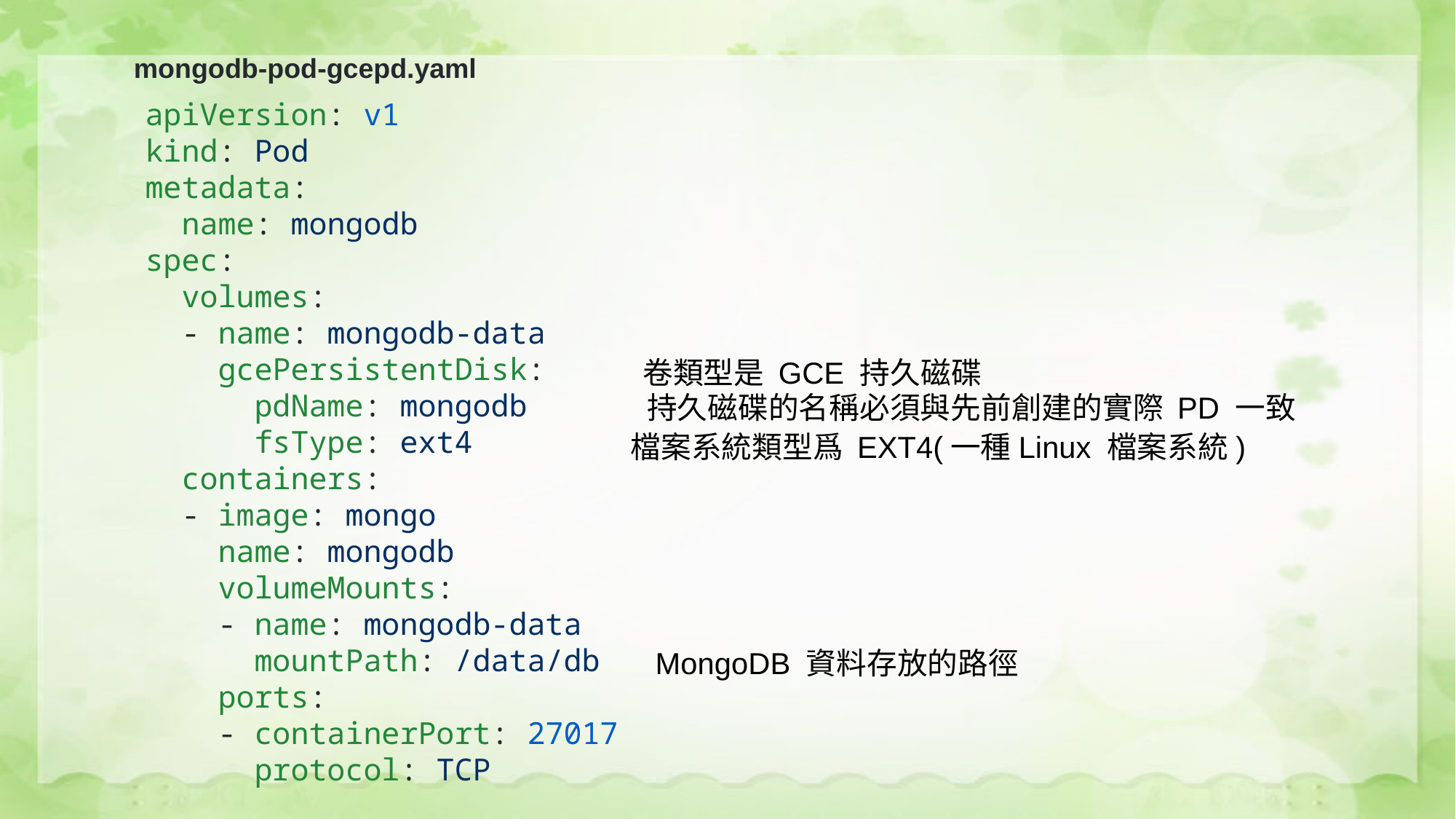

mongodb-pod-gcepd.yaml
apiVersion: v1
kind: Pod
metadata:
  name: mongodb
spec:
  volumes:
  - name: mongodb-data
    gcePersistentDisk:
      pdName: mongodb
      fsType: ext4
  containers:
  - image: mongo
    name: mongodb
    volumeMounts:
    - name: mongodb-data
      mountPath: /data/db
    ports:
    - containerPort: 27017
      protocol: TCP
卷類型是 GCE 持久磁碟
持久磁碟的名稱必須與先前創建的實際 PD 一致
檔案系統類型爲 EXT4(一種Linux 檔案系統)
MongoDB 資料存放的路徑